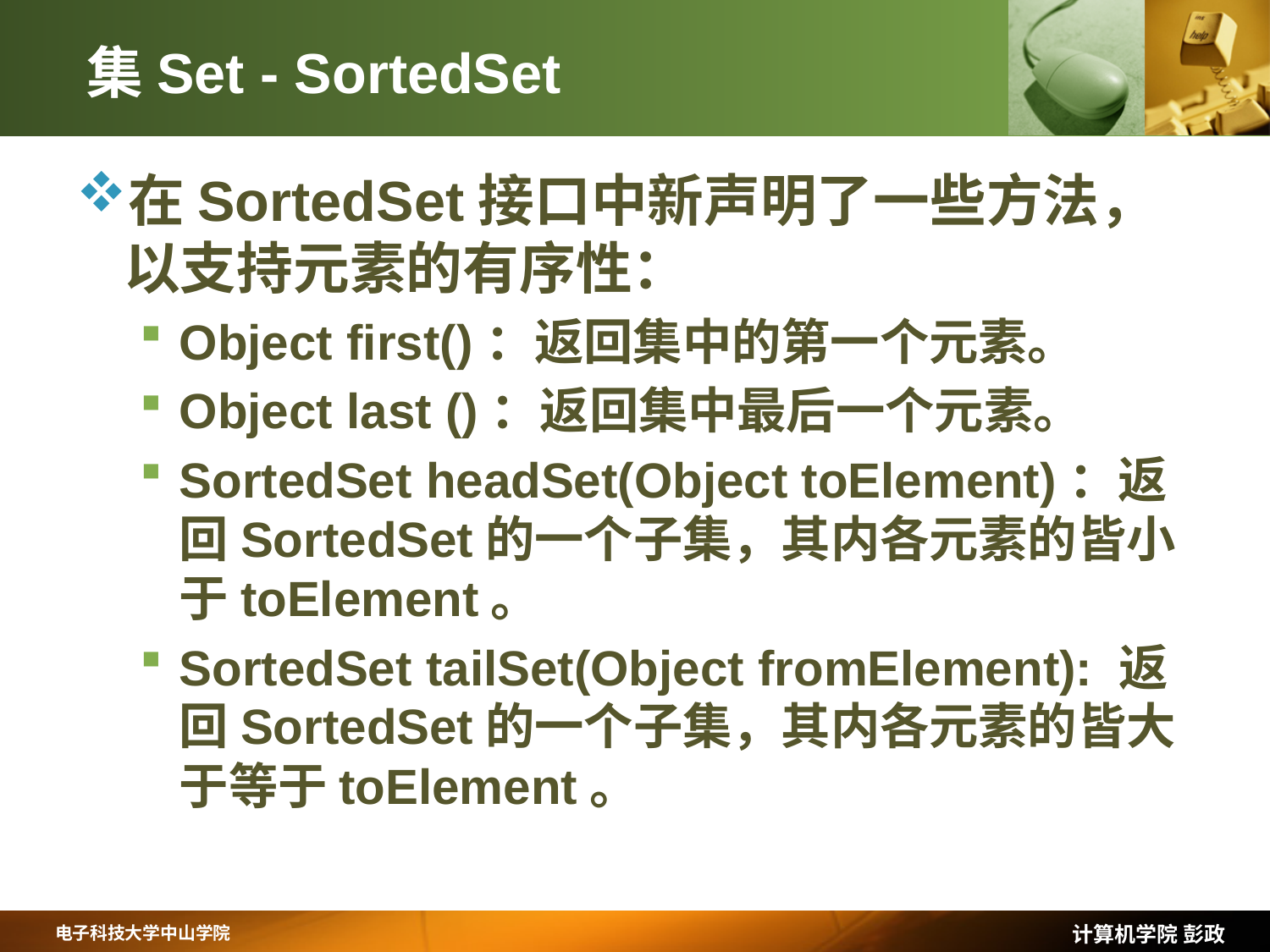

# 集Set - SortedSet
在SortedSet接口中新声明了一些方法，以支持元素的有序性：
Object first()：返回集中的第一个元素。
Object last ()：返回集中最后一个元素。
SortedSet headSet(Object toElement)：返回SortedSet的一个子集，其内各元素的皆小于toElement。
SortedSet tailSet(Object fromElement): 返回SortedSet的一个子集，其内各元素的皆大于等于toElement。
计算机学院 彭政
电子科技大学中山学院